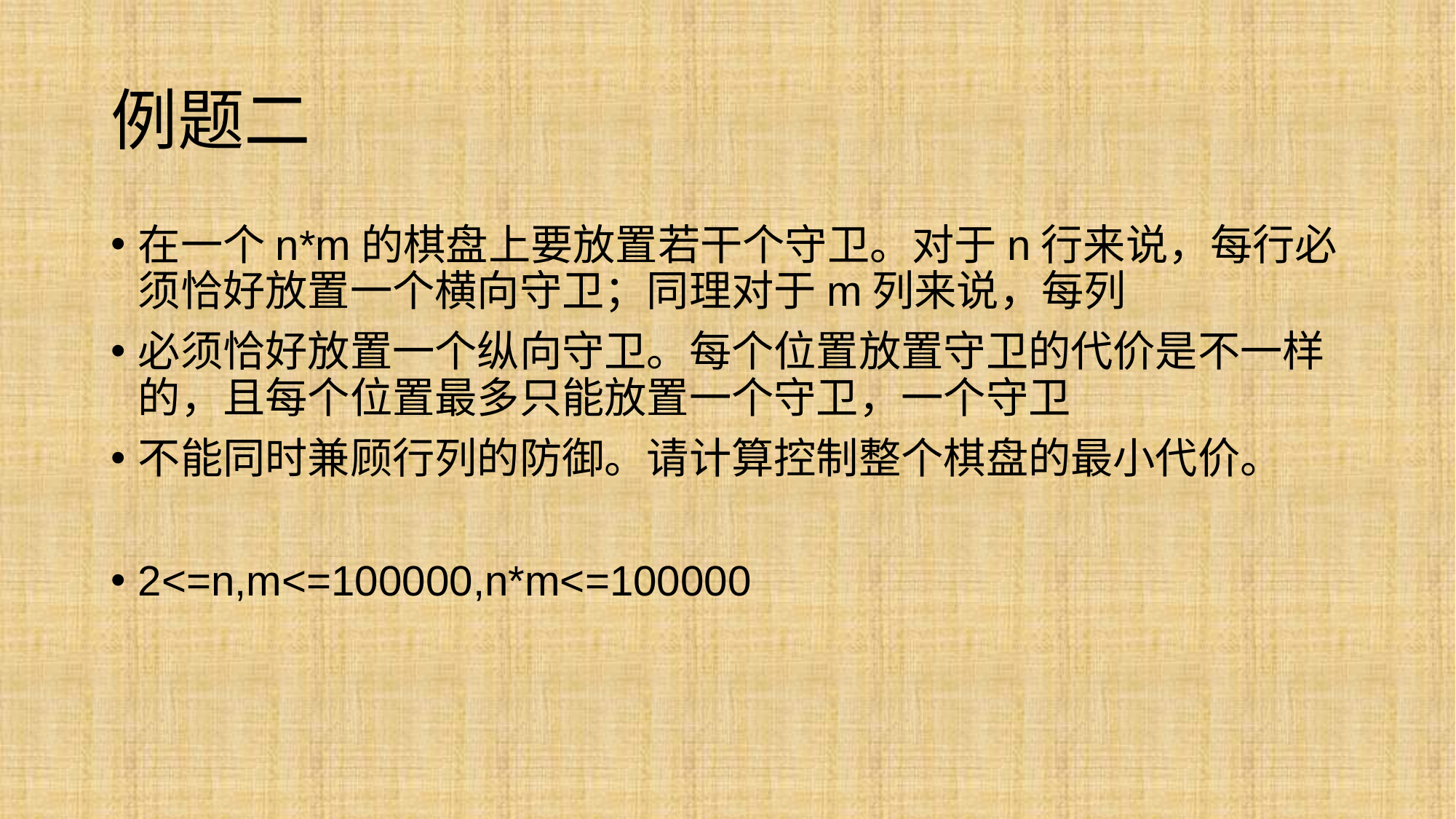

# 例题二
在一个n*m的棋盘上要放置若干个守卫。对于n行来说，每行必须恰好放置一个横向守卫；同理对于m列来说，每列
必须恰好放置一个纵向守卫。每个位置放置守卫的代价是不一样的，且每个位置最多只能放置一个守卫，一个守卫
不能同时兼顾行列的防御。请计算控制整个棋盘的最小代价。

2<=n,m<=100000,n*m<=100000